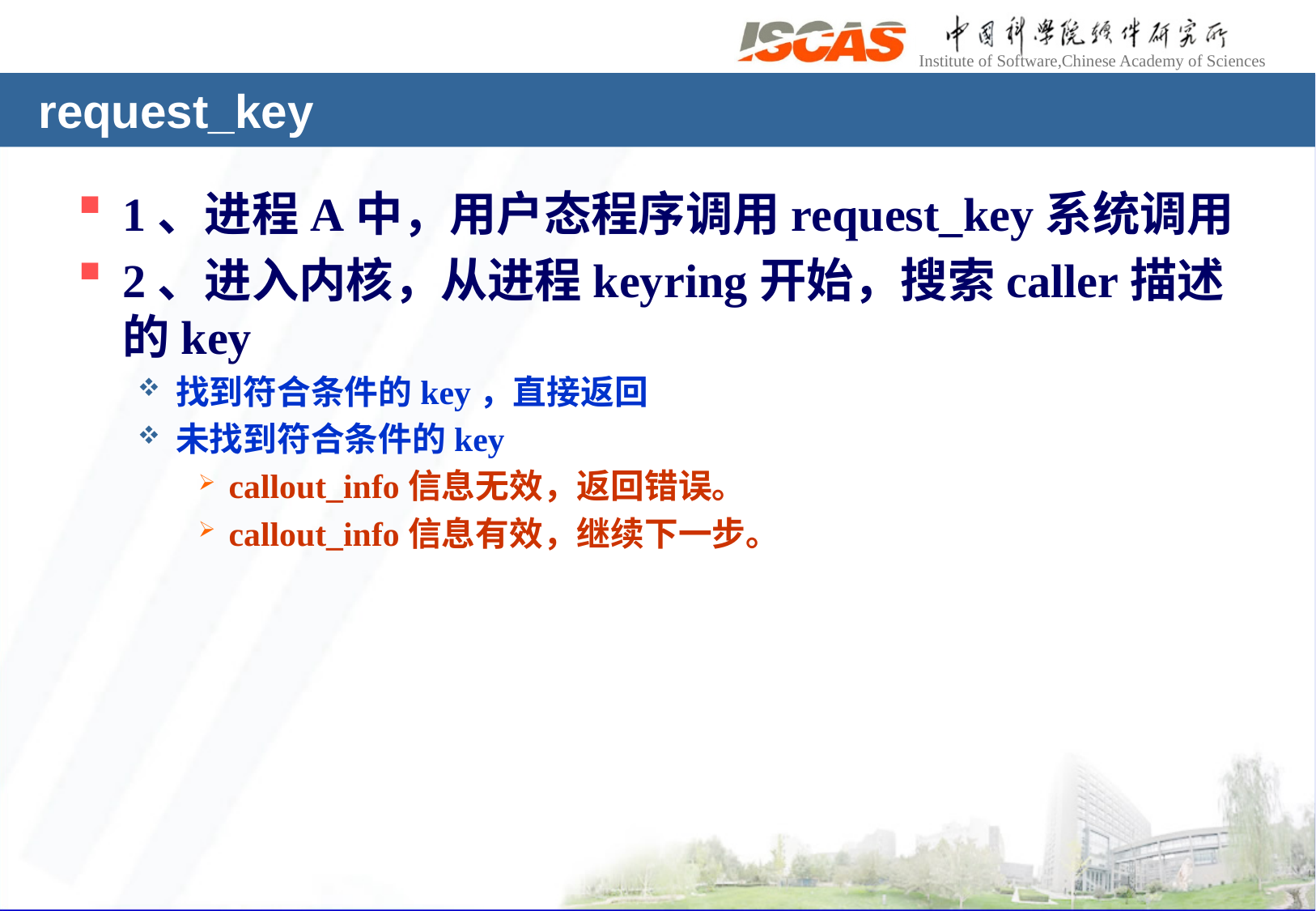

# request_key
1、进程A中，用户态程序调用request_key系统调用
2、进入内核，从进程keyring开始，搜索caller描述的key
找到符合条件的key，直接返回
未找到符合条件的key
callout_info信息无效，返回错误。
callout_info信息有效，继续下一步。